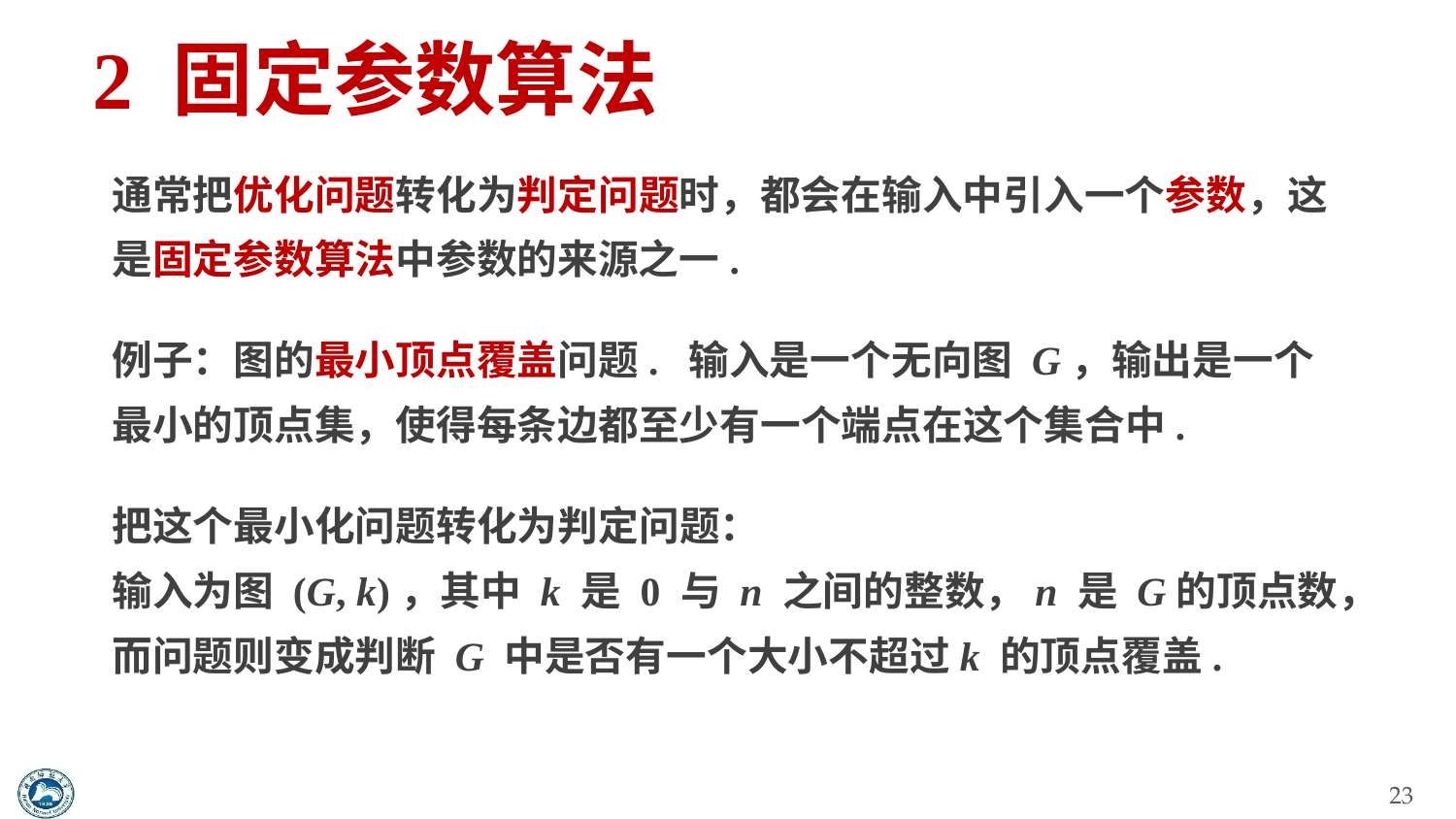

# 2 固定参数算法
通常把优化问题转化为判定问题时，都会在输入中引入一个参数，这是固定参数算法中参数的来源之一.
例子：图的最小顶点覆盖问题.  输入是一个无向图 G，输出是一个最小的顶点集，使得每条边都至少有一个端点在这个集合中.
把这个最小化问题转化为判定问题：
输入为图 (G, k)，其中 k 是 0 与 n 之间的整数，n 是 G的顶点数，而问题则变成判断 G 中是否有一个大小不超过k 的顶点覆盖.
23